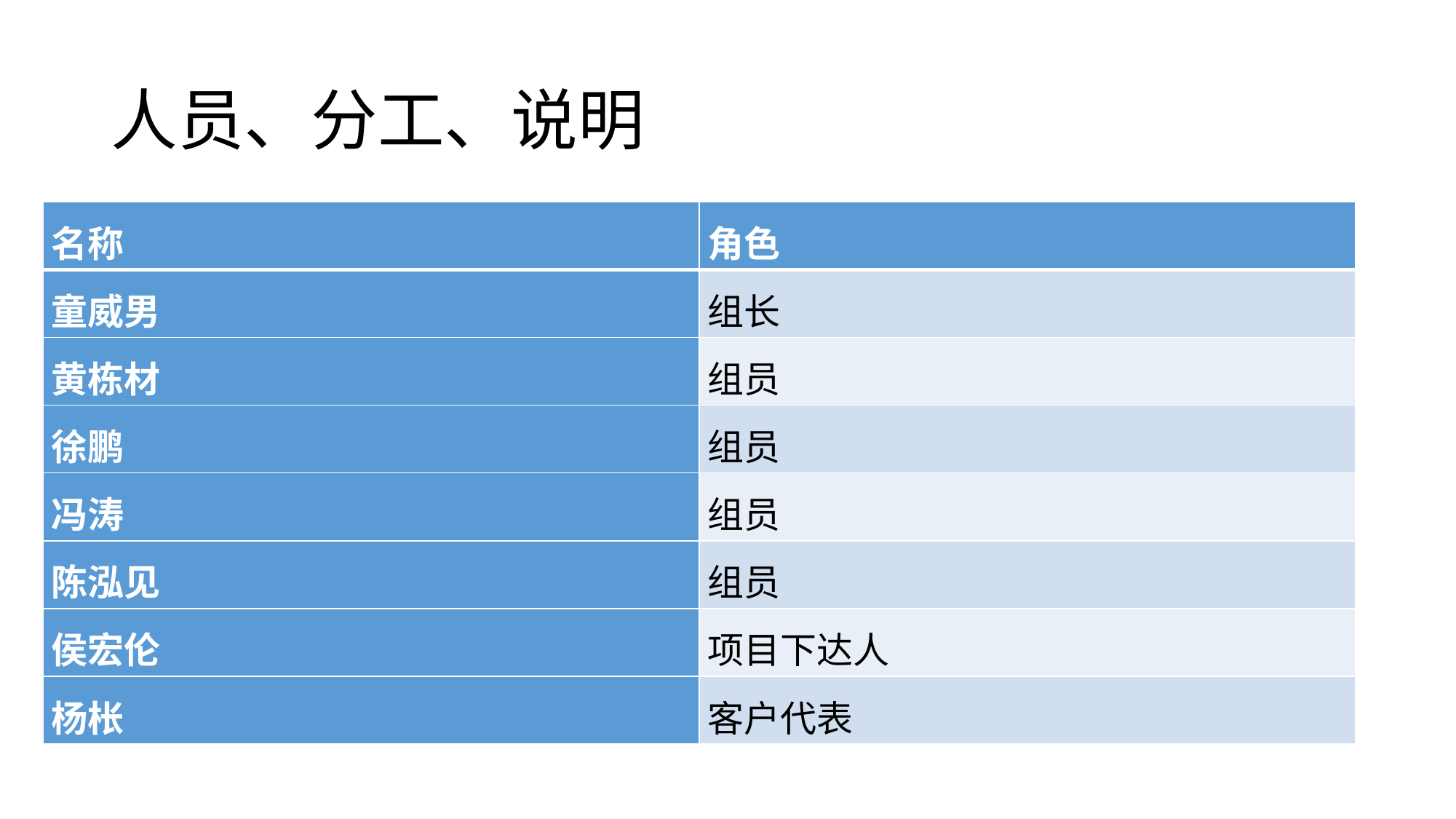

# 人员、分工、说明
| 名称 | 角色 |
| --- | --- |
| 童威男 | 组长 |
| 黄栋材 | 组员 |
| 徐鹏 | 组员 |
| 冯涛 | 组员 |
| 陈泓见 | 组员 |
| 侯宏伦 | 项目下达人 |
| 杨枨 | 客户代表 |